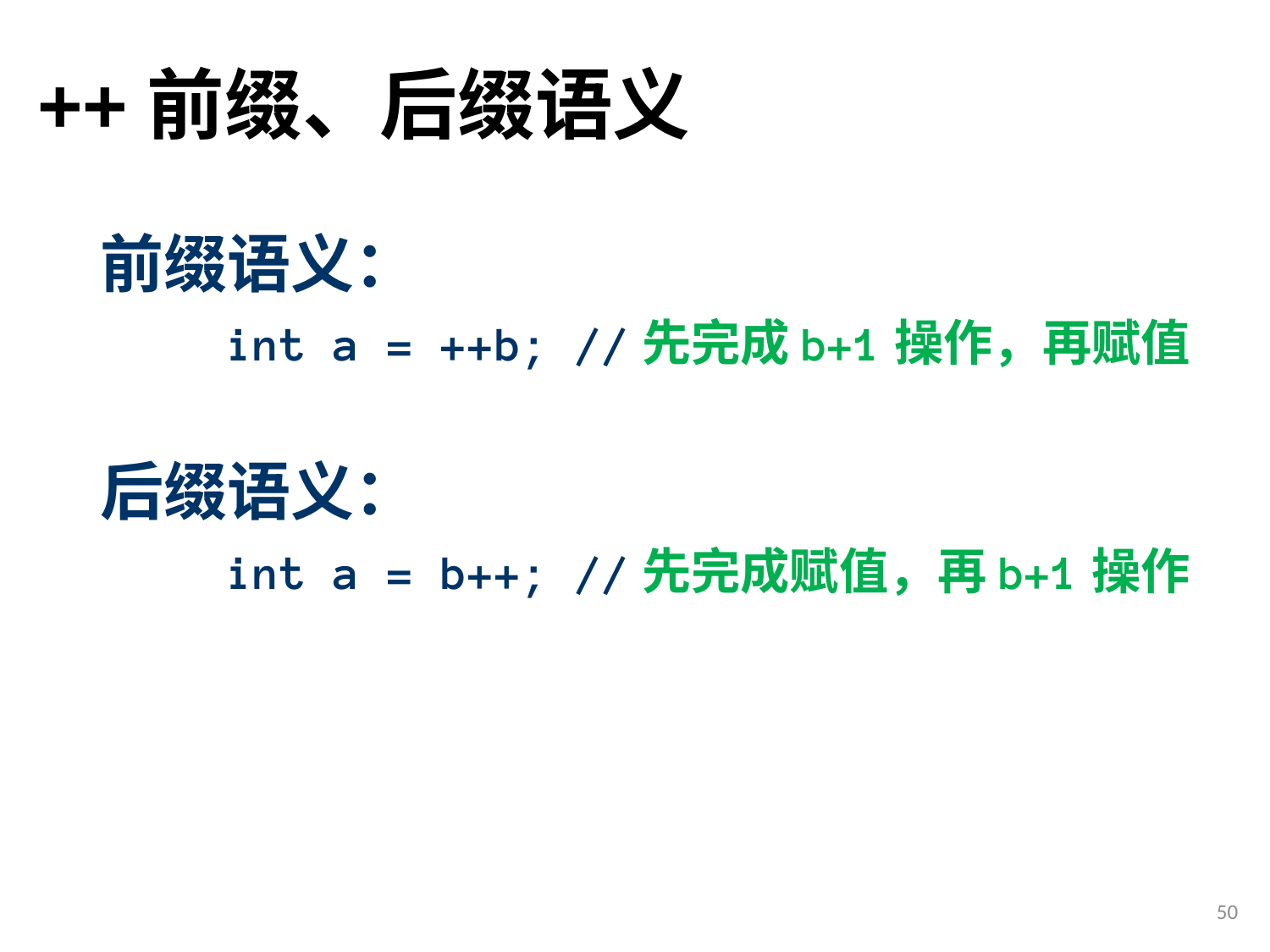

# ++前缀、后缀语义
前缀语义：
	int a = ++b; //先完成b+1操作，再赋值

后缀语义：
	int a = b++; //先完成赋值，再b+1操作

50